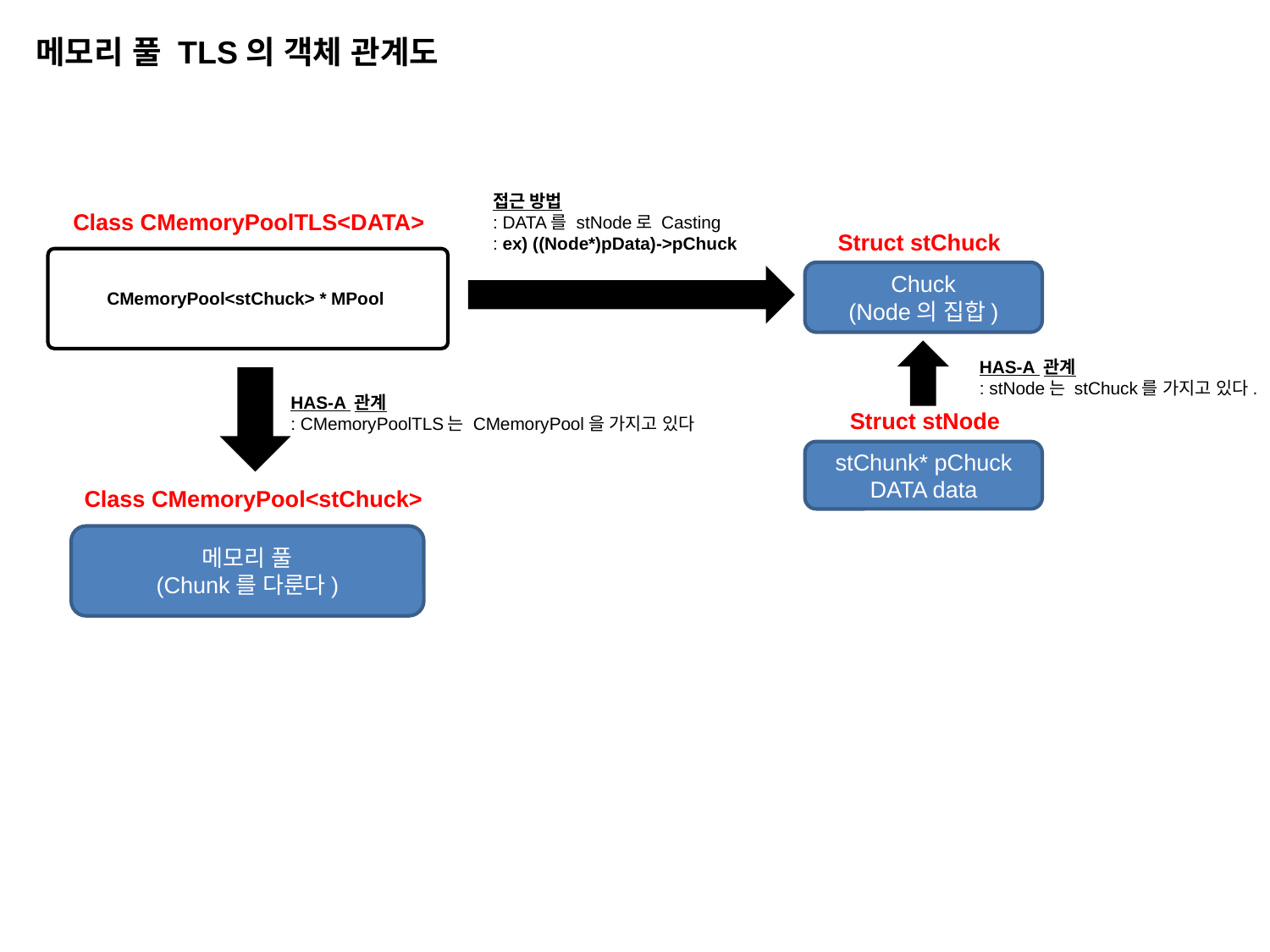

메모리 풀 TLS의 객체 관계도

접근 방법
: DATA를 stNode로 Casting
: ex) ((Node*)pData)->pChuck
Class CMemoryPoolTLS<DATA>
Struct stChuck

Chuck
(Node의 집합)

CMemoryPool<stChuck> * MPool

HAS-A 관계
: stNode는 stChuck를 가지고 있다.

HAS-A 관계
: CMemoryPoolTLS는 CMemoryPool을 가지고 있다
Struct stNode
stChunk* pChuck
DATA data
Class CMemoryPool<stChuck>
메모리 풀
(Chunk를 다룬다)